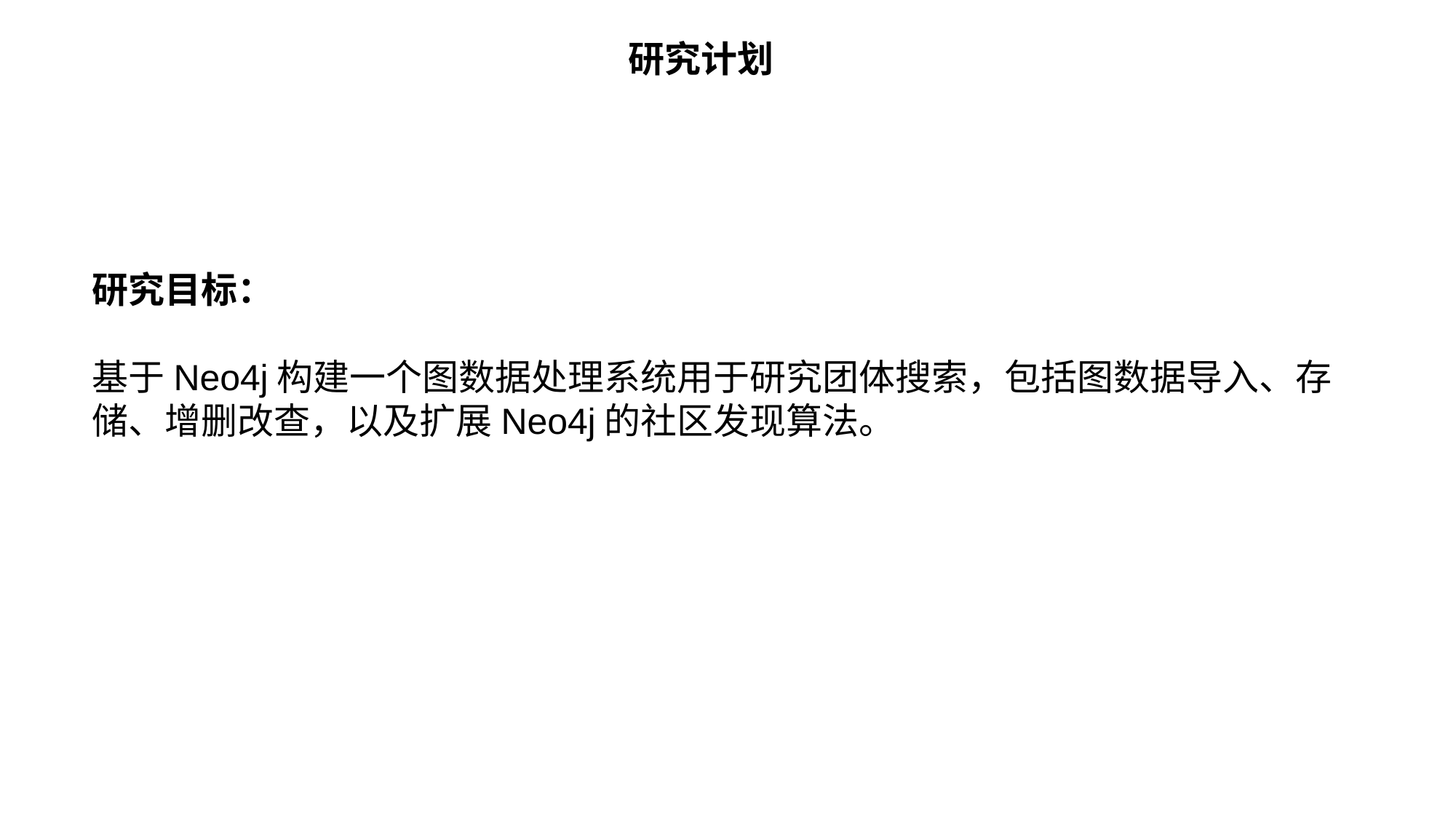

研究计划
研究目标：

基于Neo4j构建一个图数据处理系统用于研究团体搜索，包括图数据导入、存储、增删改查，以及扩展Neo4j的社区发现算法。